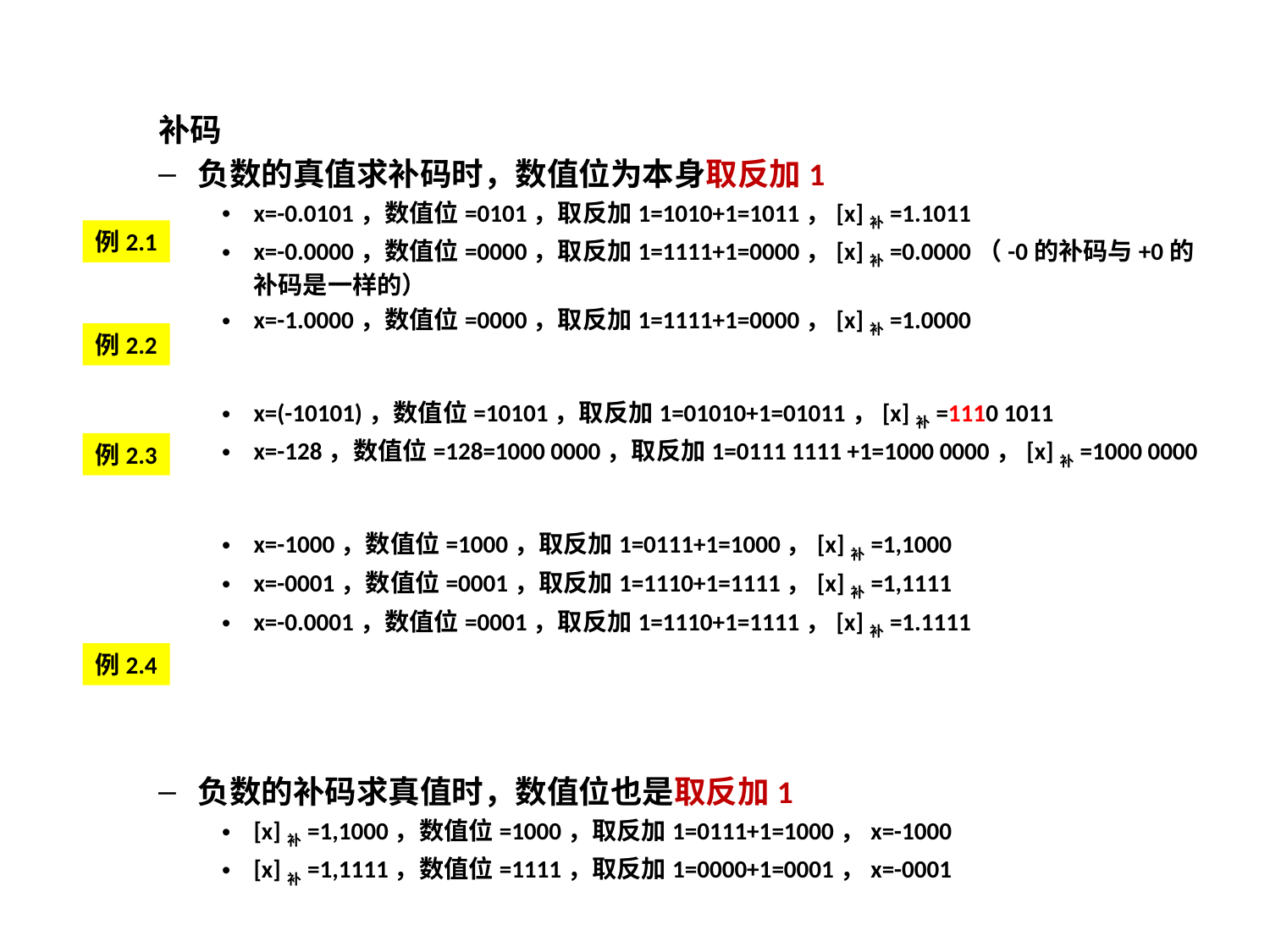

补码
负数的真值求补码时，数值位为本身取反加1
x=-0.0101，数值位=0101，取反加1=1010+1=1011，[x]补=1.1011
x=-0.0000，数值位=0000，取反加1=1111+1=0000，[x]补=0.0000（-0的补码与+0的补码是一样的）
x=-1.0000，数值位=0000，取反加1=1111+1=0000，[x]补=1.0000

x=(-10101)，数值位=10101，取反加1=01010+1=01011，[x]补=1110 1011
x=-128，数值位=128=1000 0000，取反加1=0111 1111 +1=1000 0000，[x]补=1000 0000

x=-1000，数值位=1000，取反加1=0111+1=1000，[x]补=1,1000
x=-0001，数值位=0001，取反加1=1110+1=1111，[x]补=1,1111
x=-0.0001，数值位=0001，取反加1=1110+1=1111，[x]补=1.1111

负数的补码求真值时，数值位也是取反加1
[x]补=1,1000，数值位=1000，取反加1=0111+1=1000，x=-1000
[x]补=1,1111，数值位=1111，取反加1=0000+1=0001，x=-0001

例2.1
例2.2
例2.3
例2.4